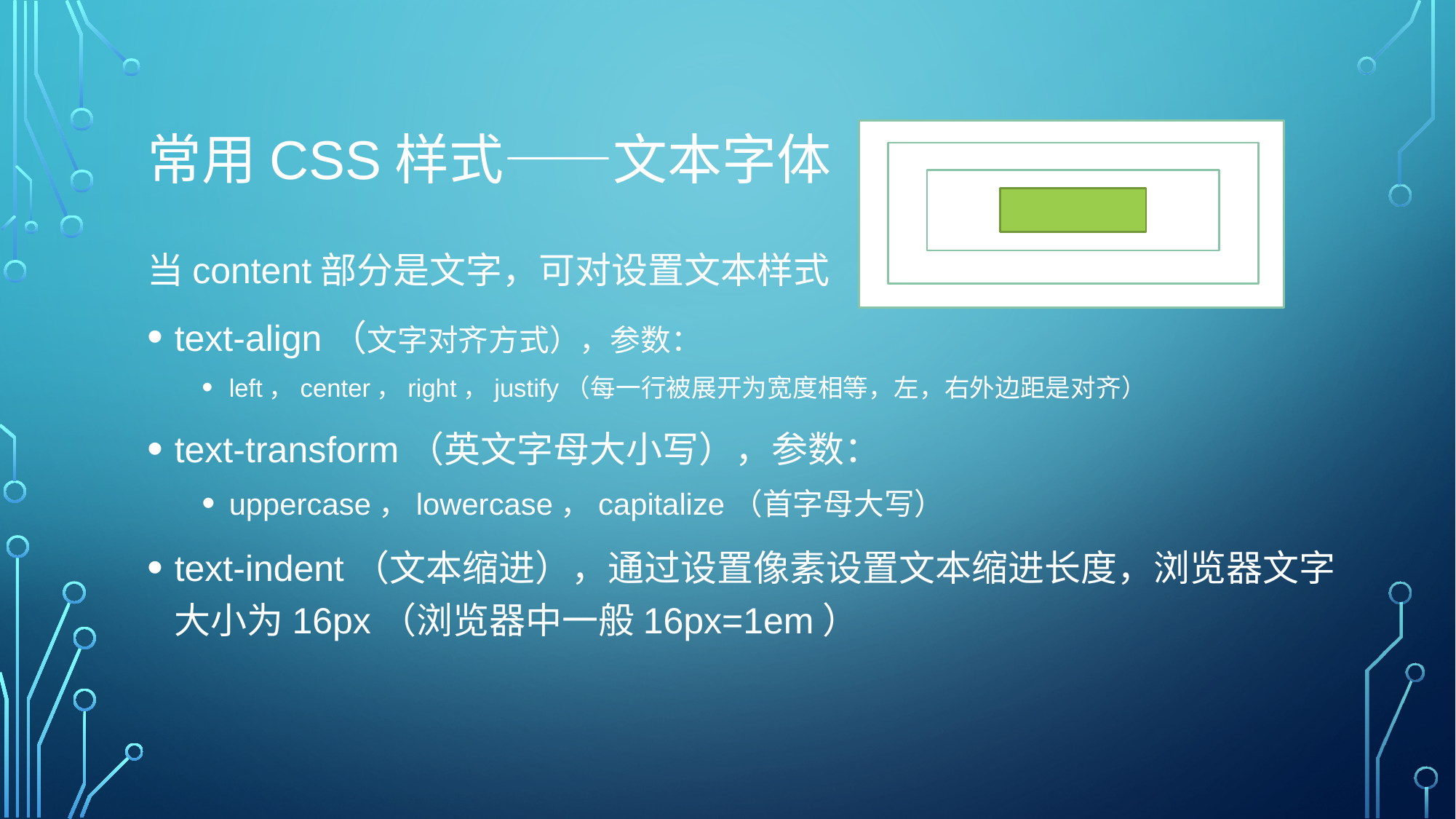

# 常用CSS样式——文本字体

当content部分是文字，可对设置文本样式
text-align（文字对齐方式），参数：
left，center，right，justify（每一行被展开为宽度相等，左，右外边距是对齐）
text-transform（英文字母大小写），参数：
uppercase，lowercase，capitalize（首字母大写）
text-indent（文本缩进），通过设置像素设置文本缩进长度，浏览器文字大小为16px（浏览器中一般16px=1em）